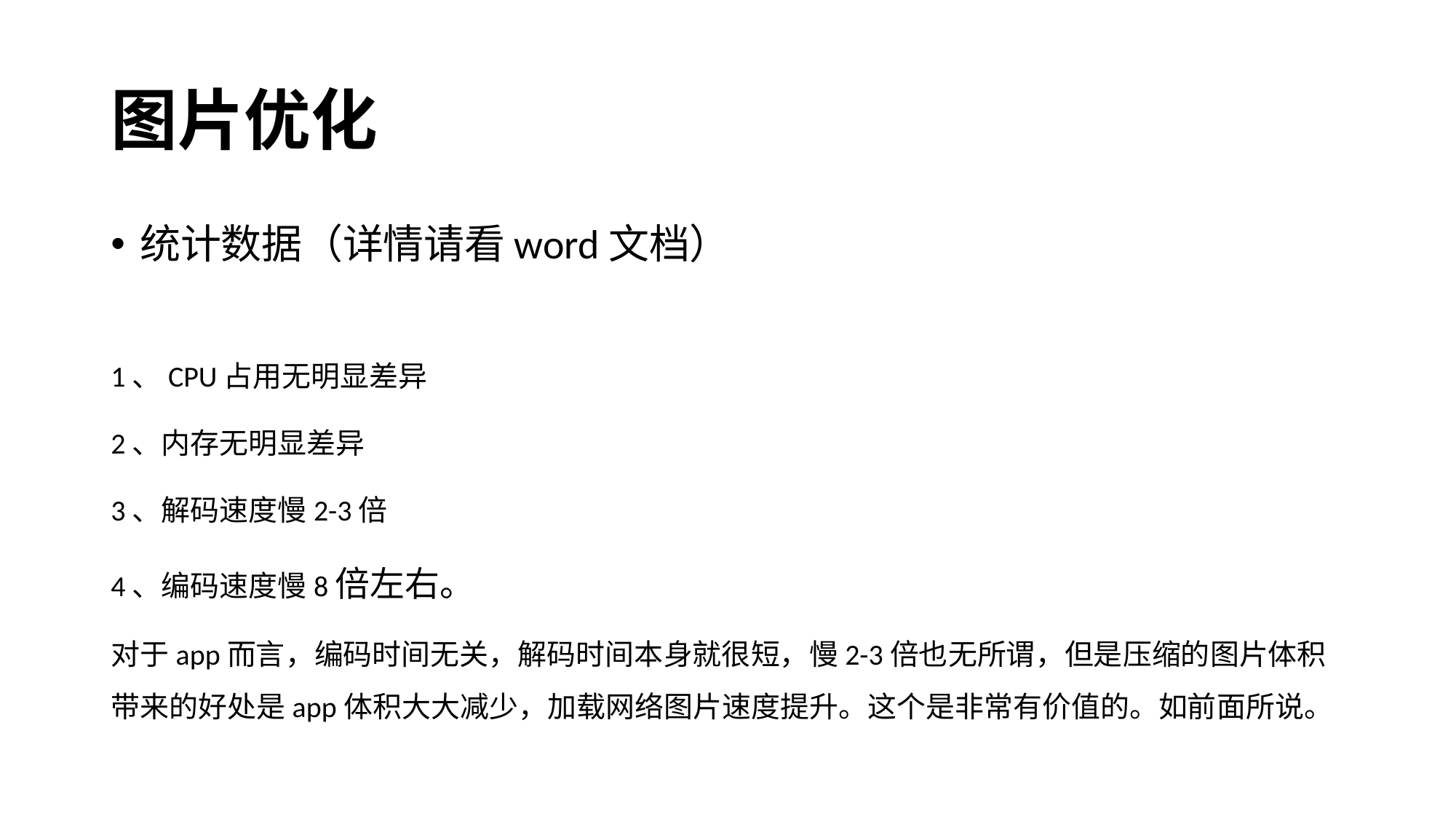

# 图片优化
统计数据（详情请看word文档）

1、CPU占用无明显差异
2、内存无明显差异
3、解码速度慢2-3倍
4、编码速度慢8倍左右。
对于app而言，编码时间无关，解码时间本身就很短，慢2-3倍也无所谓，但是压缩的图片体积带来的好处是app体积大大减少，加载网络图片速度提升。这个是非常有价值的。如前面所说。